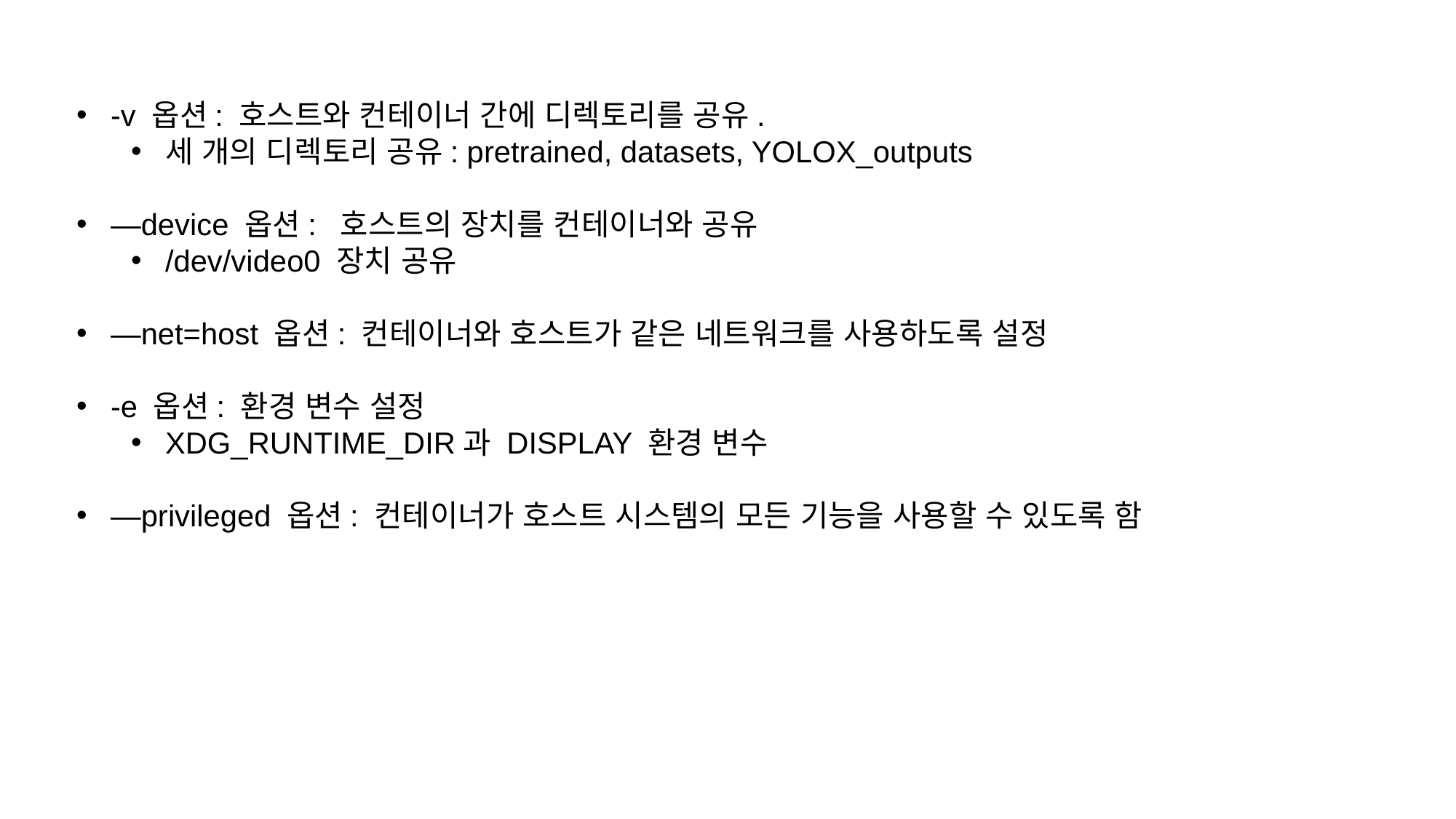

-v 옵션: 호스트와 컨테이너 간에 디렉토리를 공유.
세 개의 디렉토리 공유: pretrained, datasets, YOLOX_outputs

—device 옵션:  호스트의 장치를 컨테이너와 공유
/dev/video0 장치 공유

—net=host 옵션: 컨테이너와 호스트가 같은 네트워크를 사용하도록 설정

-e 옵션: 환경 변수 설정
XDG_RUNTIME_DIR과 DISPLAY 환경 변수

—privileged 옵션: 컨테이너가 호스트 시스템의 모든 기능을 사용할 수 있도록 함